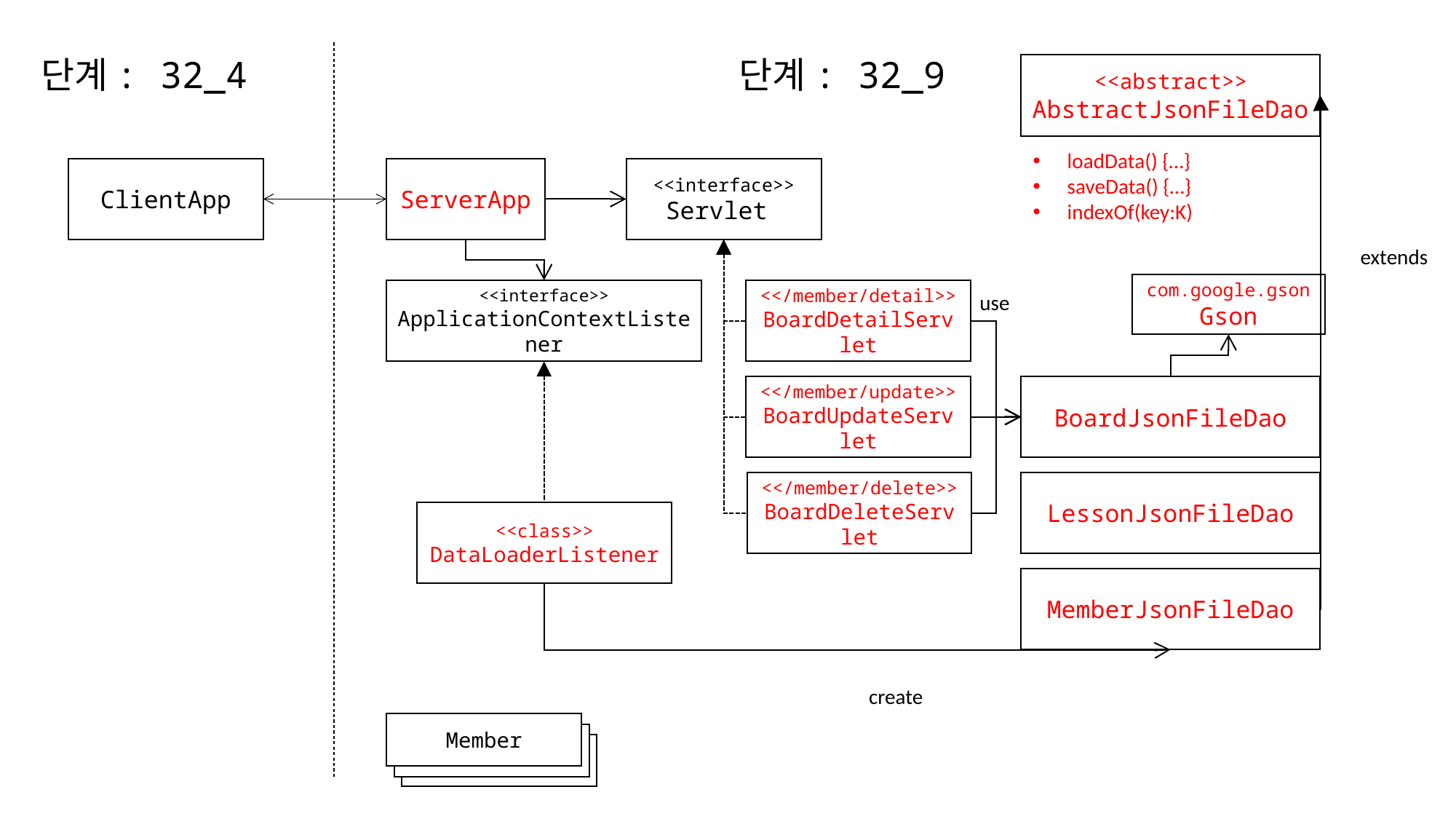

단계: 32_4
단계: 32_9
<<abstract>>
AbstractJsonFileDao
loadData() {…}
saveData() {…}
indexOf(key:K)
ClientApp
ServerApp
<<interface>>
Servlet
extends
com.google.gson
Gson
<</member/detail>>
BoardDetailServlet
<<interface>>
ApplicationContextListener
use
<</member/update>>
BoardUpdateServlet
BoardJsonFileDao
<</member/delete>>
BoardDeleteServlet
LessonJsonFileDao
<<class>>
DataLoaderListener
MemberJsonFileDao
create
Member
Board
Lesson